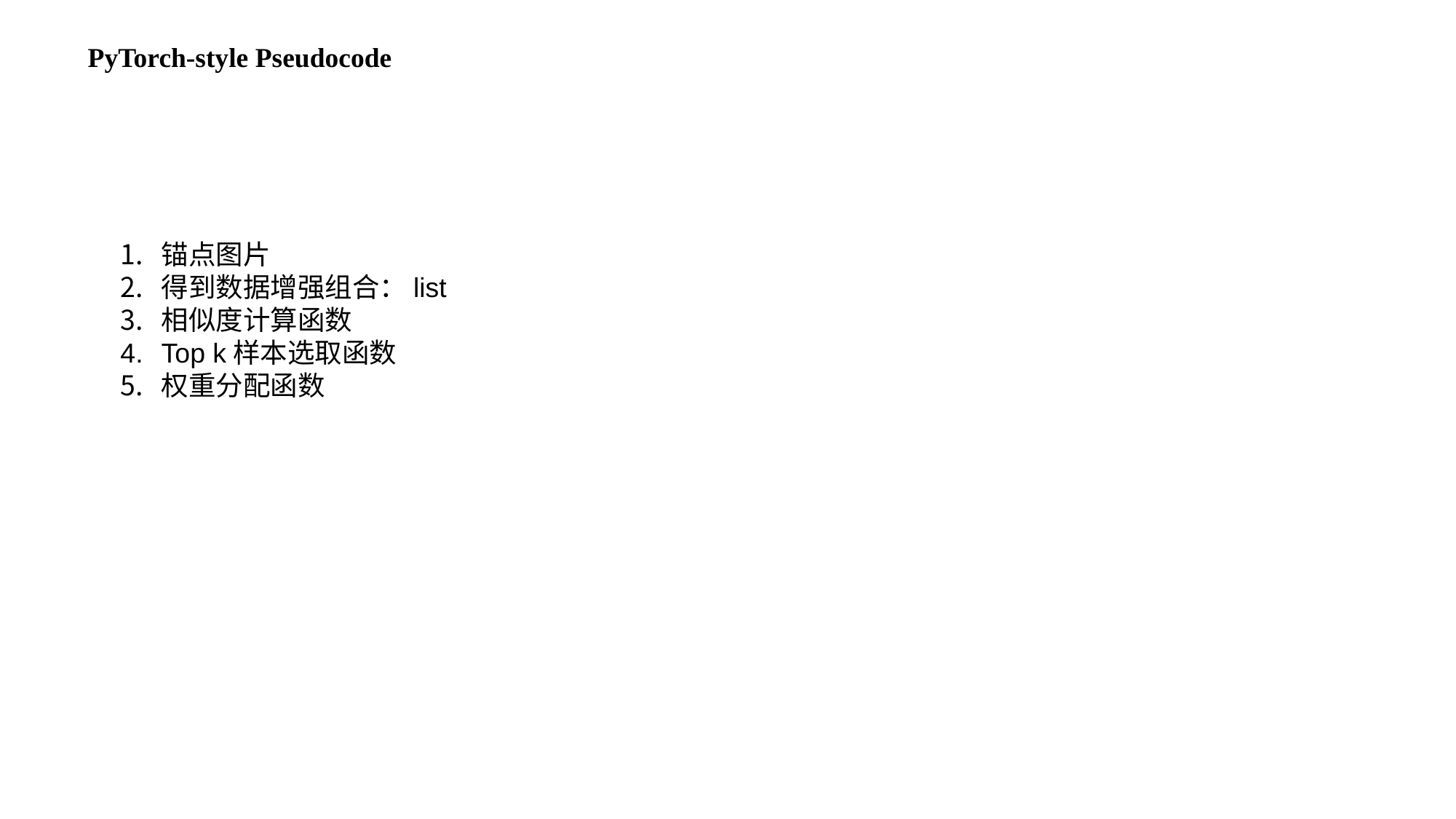

PyTorch-style Pseudocode
锚点图片
得到数据增强组合：list
相似度计算函数
Top k样本选取函数
权重分配函数